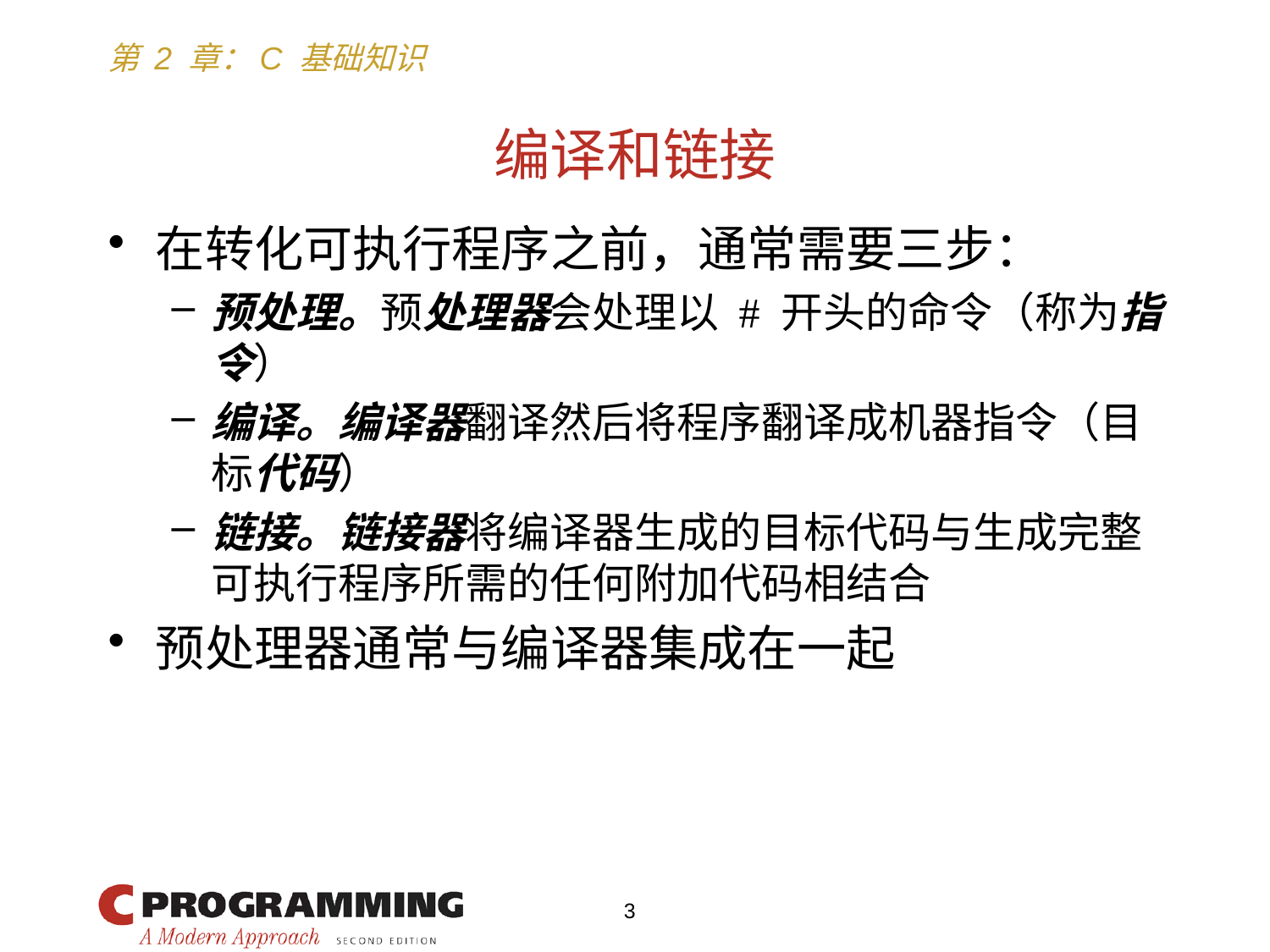

# 编译和链接
在转化可执行程序之前，通常需要三步：
预处理。预处理器会处理以 # 开头的命令（称为指令）
编译。编译器翻译然后将程序翻译成机器指令（目标代码）
链接。链接器将编译器生成的目标代码与生成完整可执行程序所需的任何附加代码相结合
预处理器通常与编译器集成在一起

3